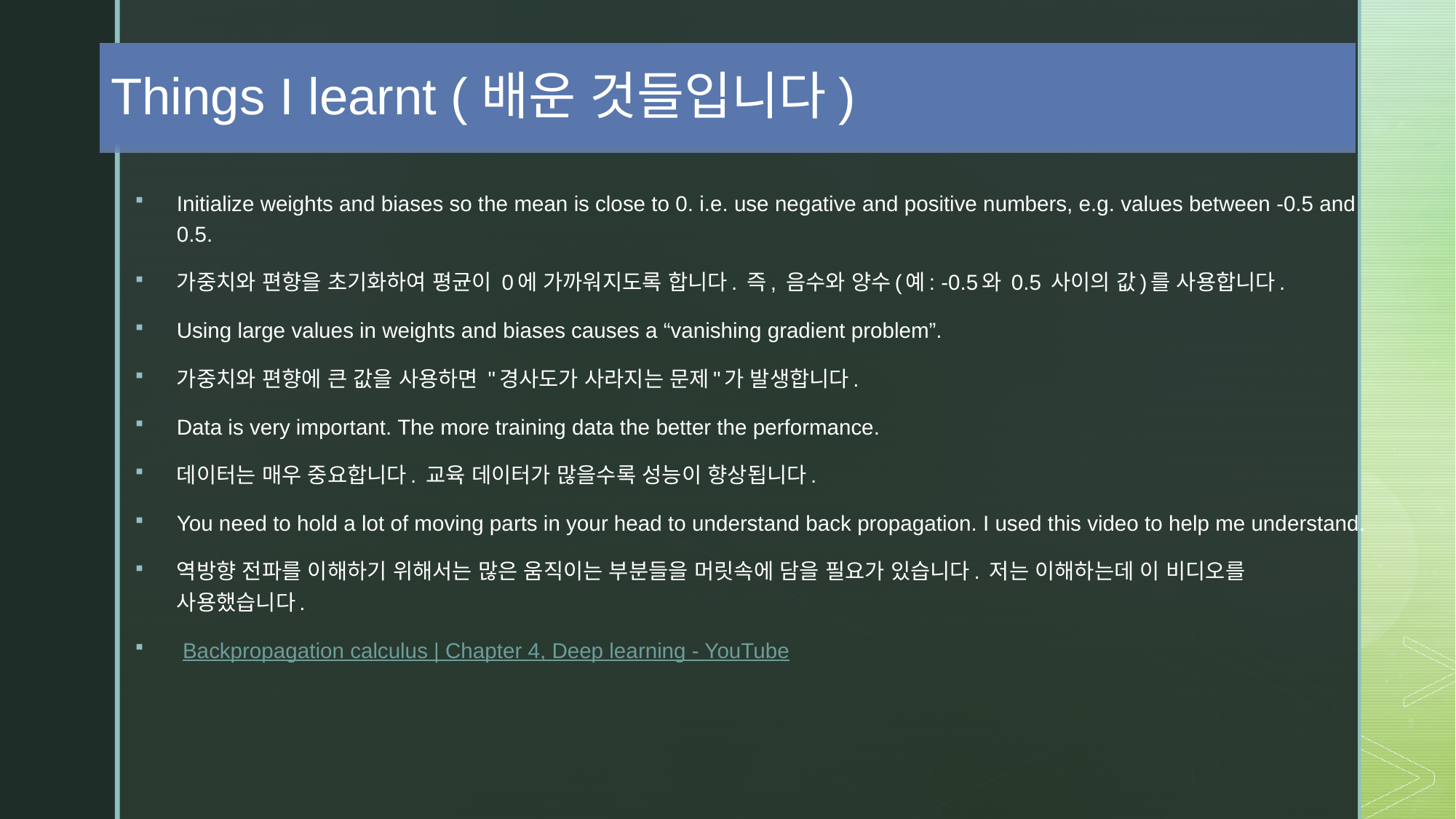

# Things I learnt (배운 것들입니다)
Initialize weights and biases so the mean is close to 0. i.e. use negative and positive numbers, e.g. values between -0.5 and 0.5.
가중치와 편향을 초기화하여 평균이 0에 가까워지도록 합니다. 즉, 음수와 양수(예: -0.5와 0.5 사이의 값)를 사용합니다.
Using large values in weights and biases causes a “vanishing gradient problem”.
가중치와 편향에 큰 값을 사용하면 "경사도가 사라지는 문제"가 발생합니다.
Data is very important. The more training data the better the performance.
데이터는 매우 중요합니다. 교육 데이터가 많을수록 성능이 향상됩니다.
You need to hold a lot of moving parts in your head to understand back propagation. I used this video to help me understand.
역방향 전파를 이해하기 위해서는 많은 움직이는 부분들을 머릿속에 담을 필요가 있습니다. 저는 이해하는데 이 비디오를 사용했습니다.
 Backpropagation calculus | Chapter 4, Deep learning - YouTube